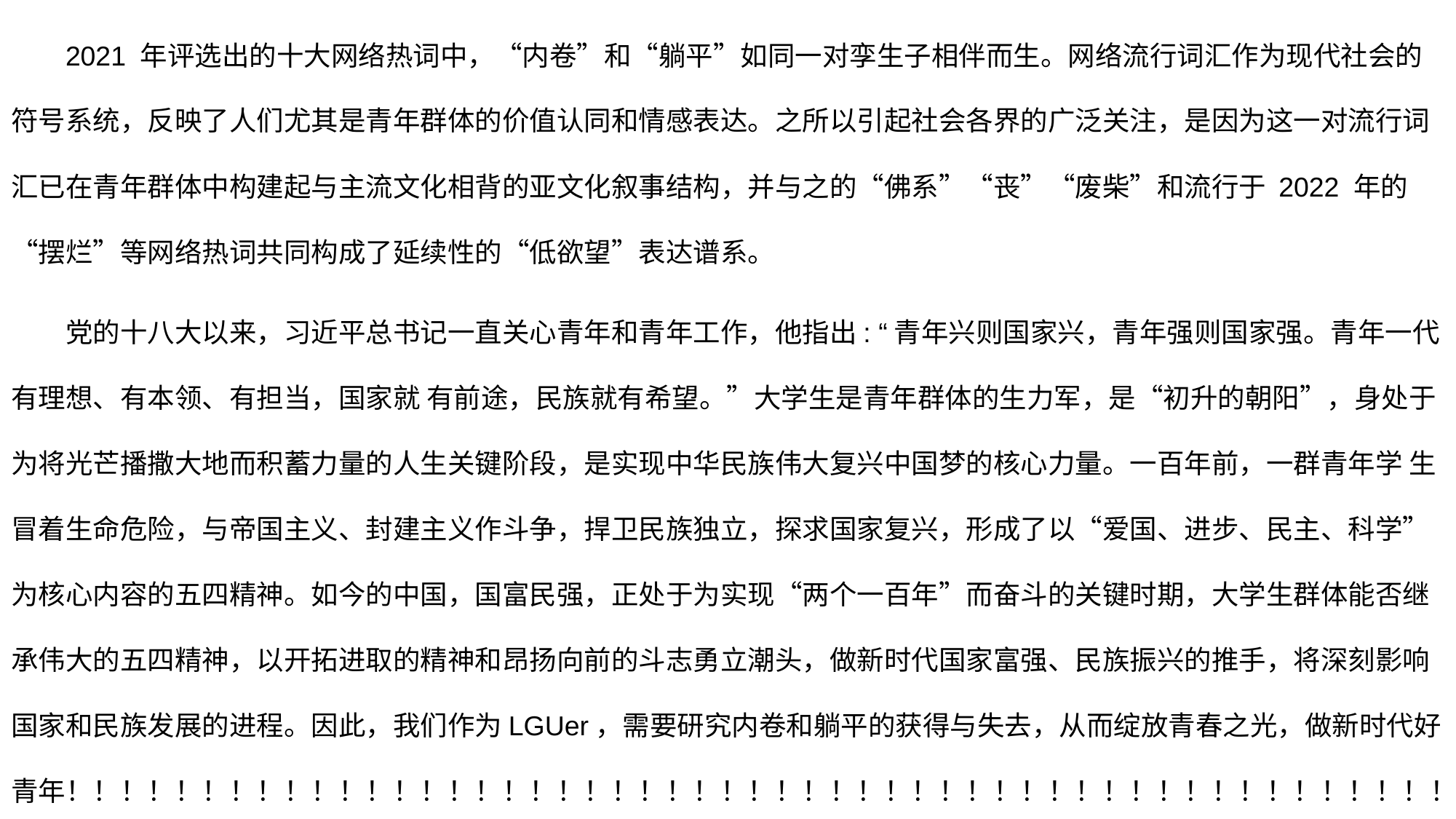

2021 年评选出的十大网络热词中，“内卷”和“躺平”如同一对孪生子相伴而生。网络流行词汇作为现代社会的符号系统，反映了人们尤其是青年群体的价值认同和情感表达。之所以引起社会各界的广泛关注，是因为这一对流行词汇已在青年群体中构建起与主流文化相背的亚文化叙事结构，并与之的“佛系”“丧”“废柴”和流行于 2022 年的“摆烂”等网络热词共同构成了延续性的“低欲望”表达谱系。
党的十八大以来，习近平总书记一直关心青年和青年工作，他指出: “青年兴则国家兴，青年强则国家强。青年一代有理想、有本领、有担当，国家就 有前途，民族就有希望。”大学生是青年群体的生力军，是“初升的朝阳”，身处于为将光芒播撒大地而积蓄力量的人生关键阶段，是实现中华民族伟大复兴中国梦的核心力量。一百年前，一群青年学 生冒着生命危险，与帝国主义、封建主义作斗争，捍卫民族独立，探求国家复兴，形成了以“爱国、进步、民主、科学”为核心内容的五四精神。如今的中国，国富民强，正处于为实现“两个一百年”而奋斗的关键时期，大学生群体能否继承伟大的五四精神，以开拓进取的精神和昂扬向前的斗志勇立潮头，做新时代国家富强、民族振兴的推手，将深刻影响国家和民族发展的进程。因此，我们作为LGUer，需要研究内卷和躺平的获得与失去，从而绽放青春之光，做新时代好青年！！！！！！！！！！！！！！！！！！！！！！！！！！！！！！！！！！！！！！！！！！！！！！！！！！！